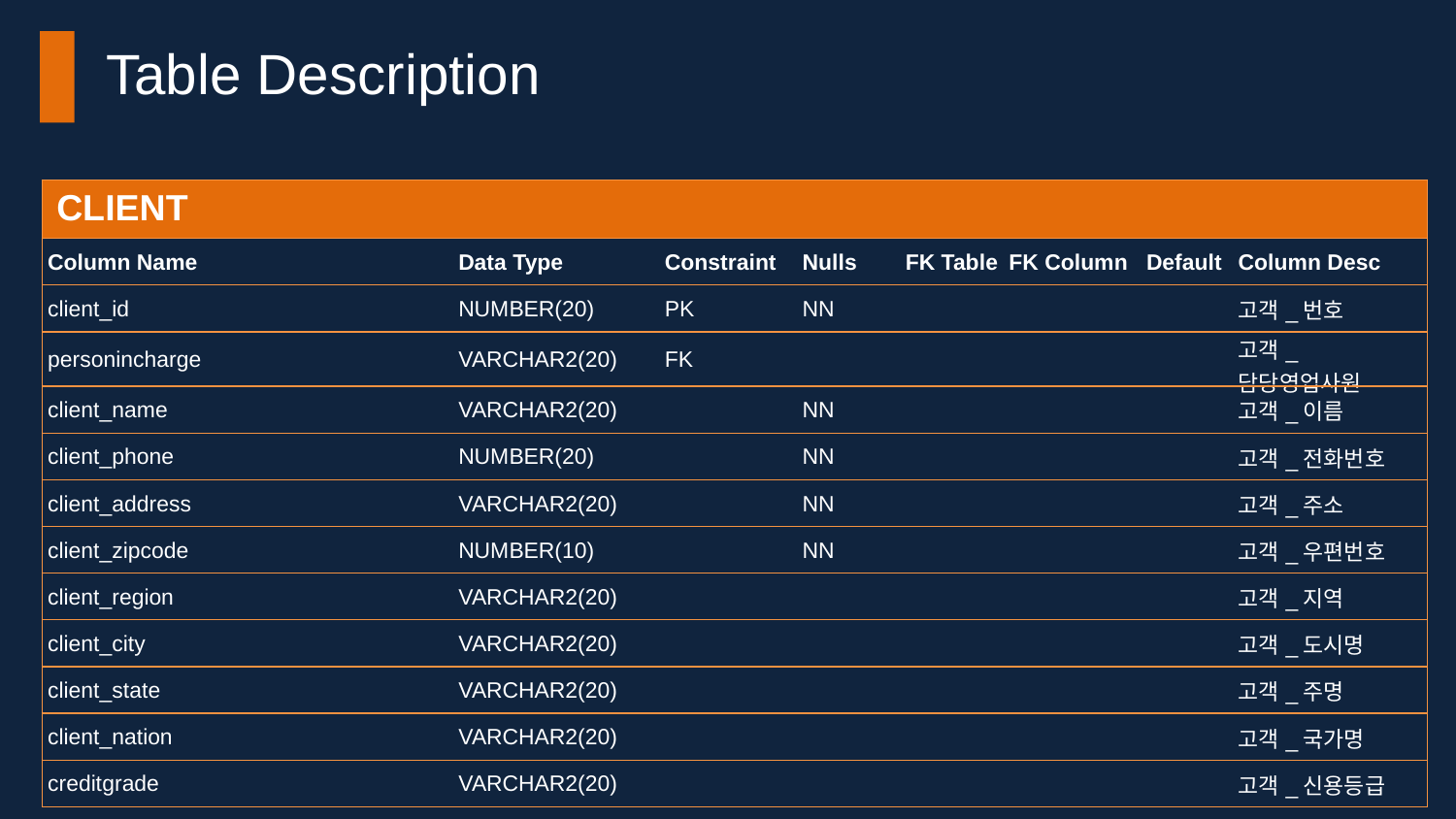

Table Description
| CLIENT |  |  |  |  |  |  |  |
| --- | --- | --- | --- | --- | --- | --- | --- |
| Column Name | Data Type | Constraint | Nulls | FK Table | FK Column | Default | Column Desc |
| client\_id | NUMBER(20) | PK | NN |  |  |  | 고객\_번호 |
| personincharge | VARCHAR2(20) | FK |  |  |  |  | 고객\_담당영업사원 |
| client\_name | VARCHAR2(20) |  | NN |  |  |  | 고객\_이름 |
| client\_phone | NUMBER(20) |  | NN |  |  |  | 고객\_전화번호 |
| client\_address | VARCHAR2(20) |  | NN |  |  |  | 고객\_주소 |
| client\_zipcode | NUMBER(10) |  | NN |  |  |  | 고객\_우편번호 |
| client\_region | VARCHAR2(20) |  |  |  |  |  | 고객\_지역 |
| client\_city | VARCHAR2(20) |  |  |  |  |  | 고객\_도시명 |
| client\_state | VARCHAR2(20) |  |  |  |  |  | 고객\_주명 |
| client\_nation | VARCHAR2(20) |  |  |  |  |  | 고객\_국가명 |
| creditgrade | VARCHAR2(20) |  |  |  |  |  | 고객\_신용등급 |